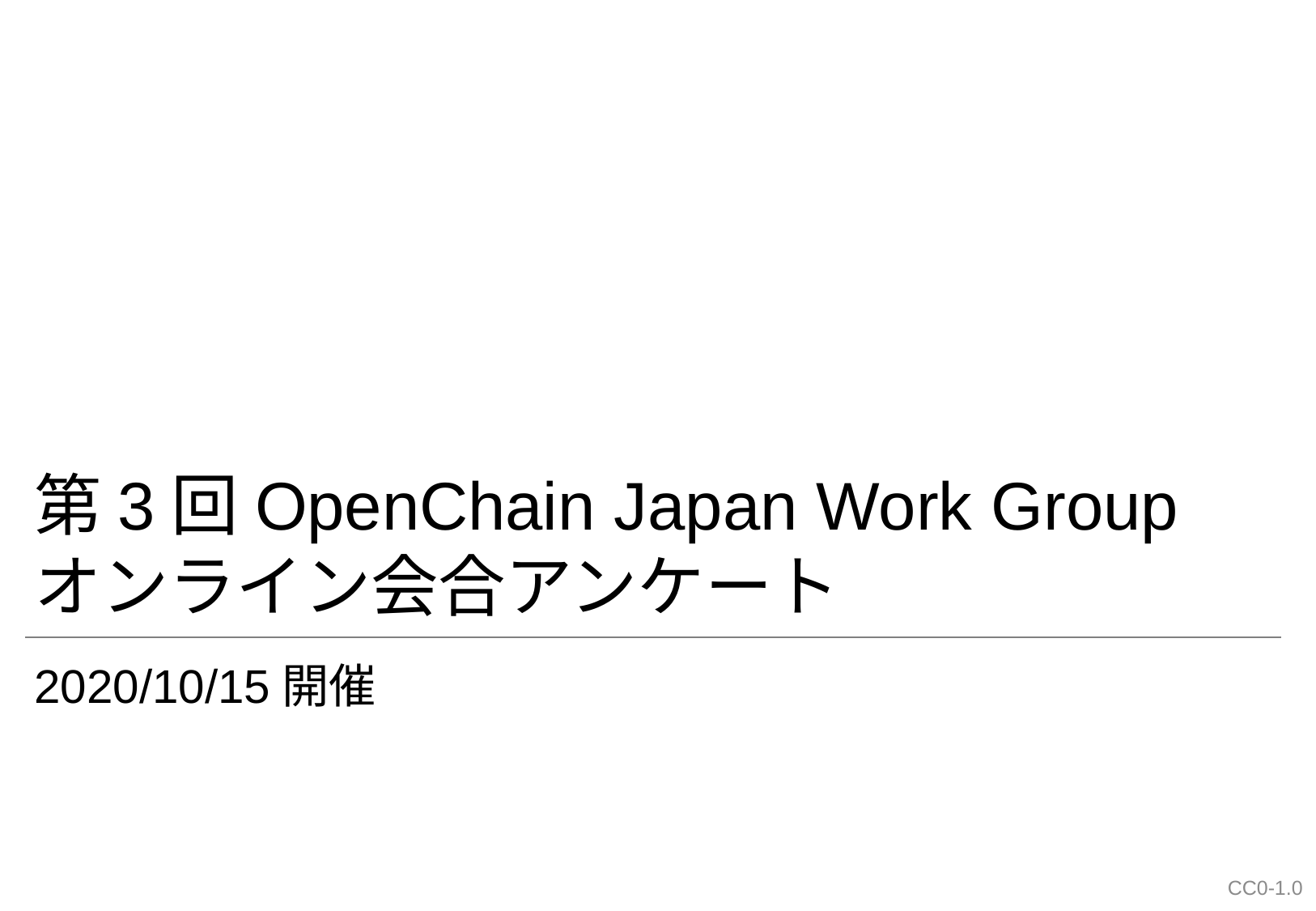

# 第3回OpenChain Japan Work Group オンライン会合アンケート
2020/10/15開催
CC0-1.0